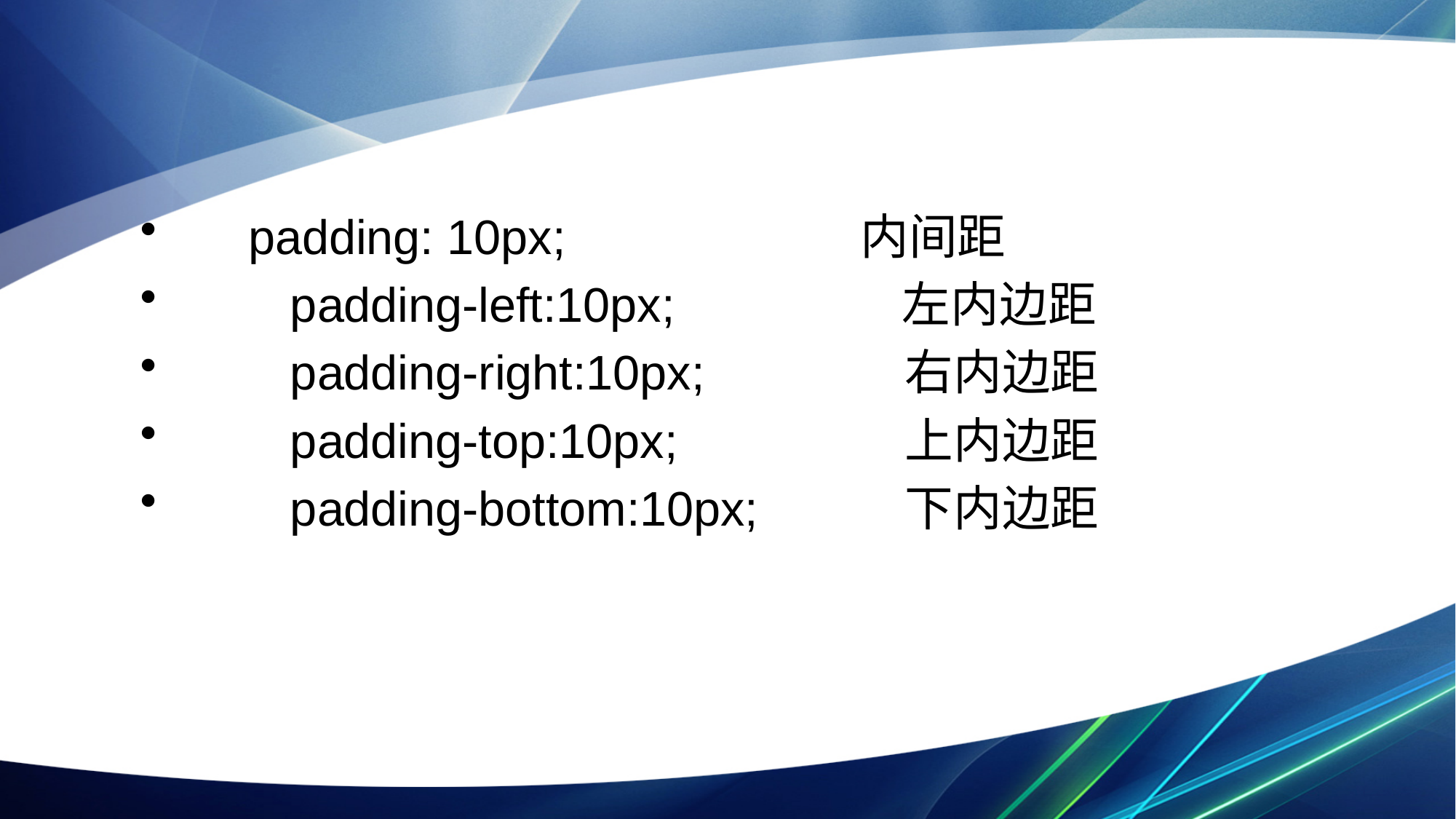

padding: 10px;                     内间距
	padding-left:10px;                左内边距
	padding-right:10px;              右内边距
	padding-top:10px;                上内边距
 	padding-bottom:10px;          下内边距